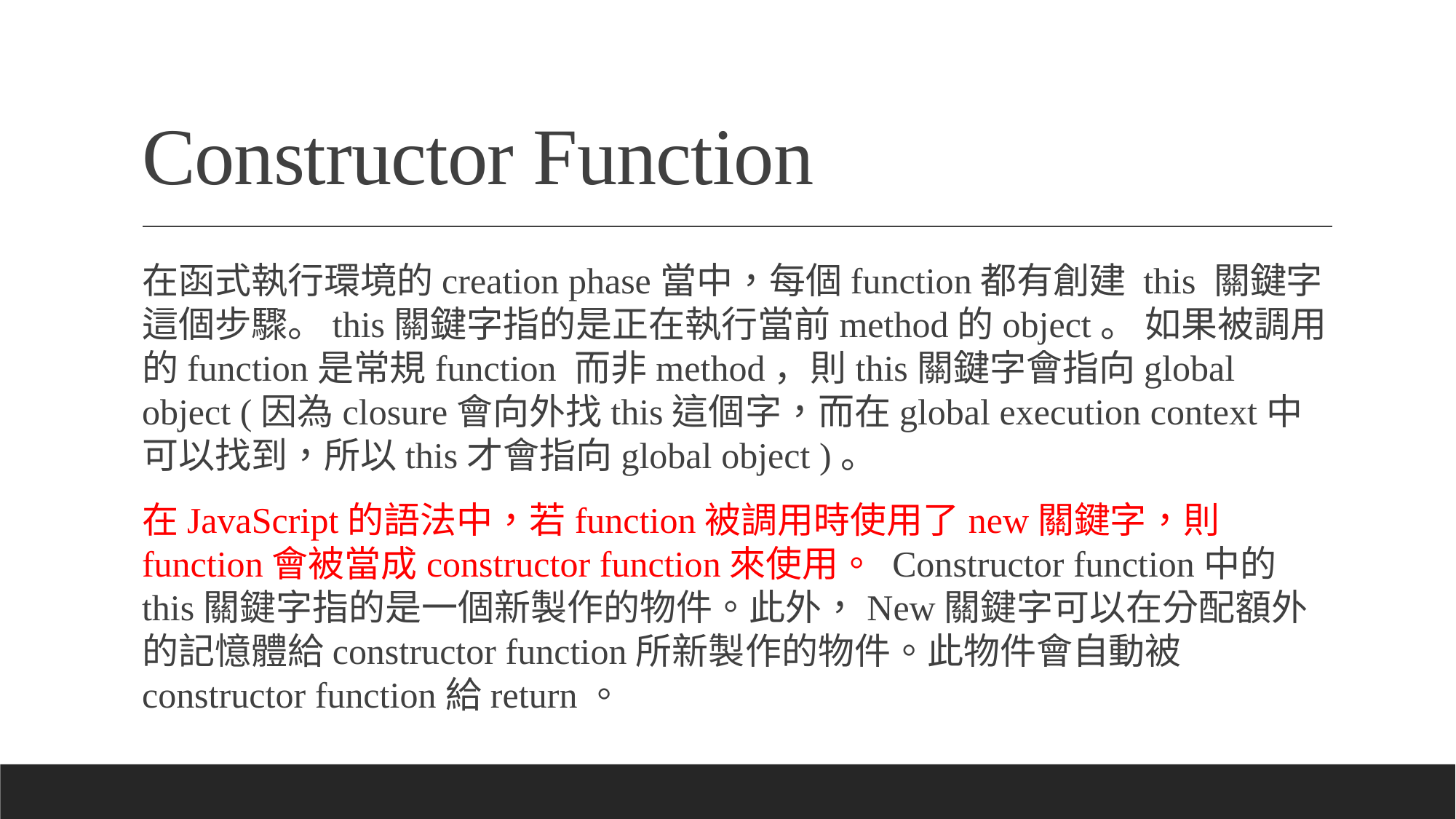

# Constructor Function
在函式執行環境的creation phase當中，每個function都有創建 this 關鍵字這個步驟。this關鍵字指的是正在執行當前method的object。 如果被調用的function是常規function 而非method，則this關鍵字會指向global object (因為closure會向外找this這個字，而在global execution context中可以找到，所以this才會指向global object )。
在JavaScript的語法中，若function被調用時使用了new關鍵字，則function會被當成constructor function來使用。 Constructor function中的this關鍵字指的是一個新製作的物件。此外，New關鍵字可以在分配額外的記憶體給constructor function所新製作的物件。此物件會自動被constructor function給return。